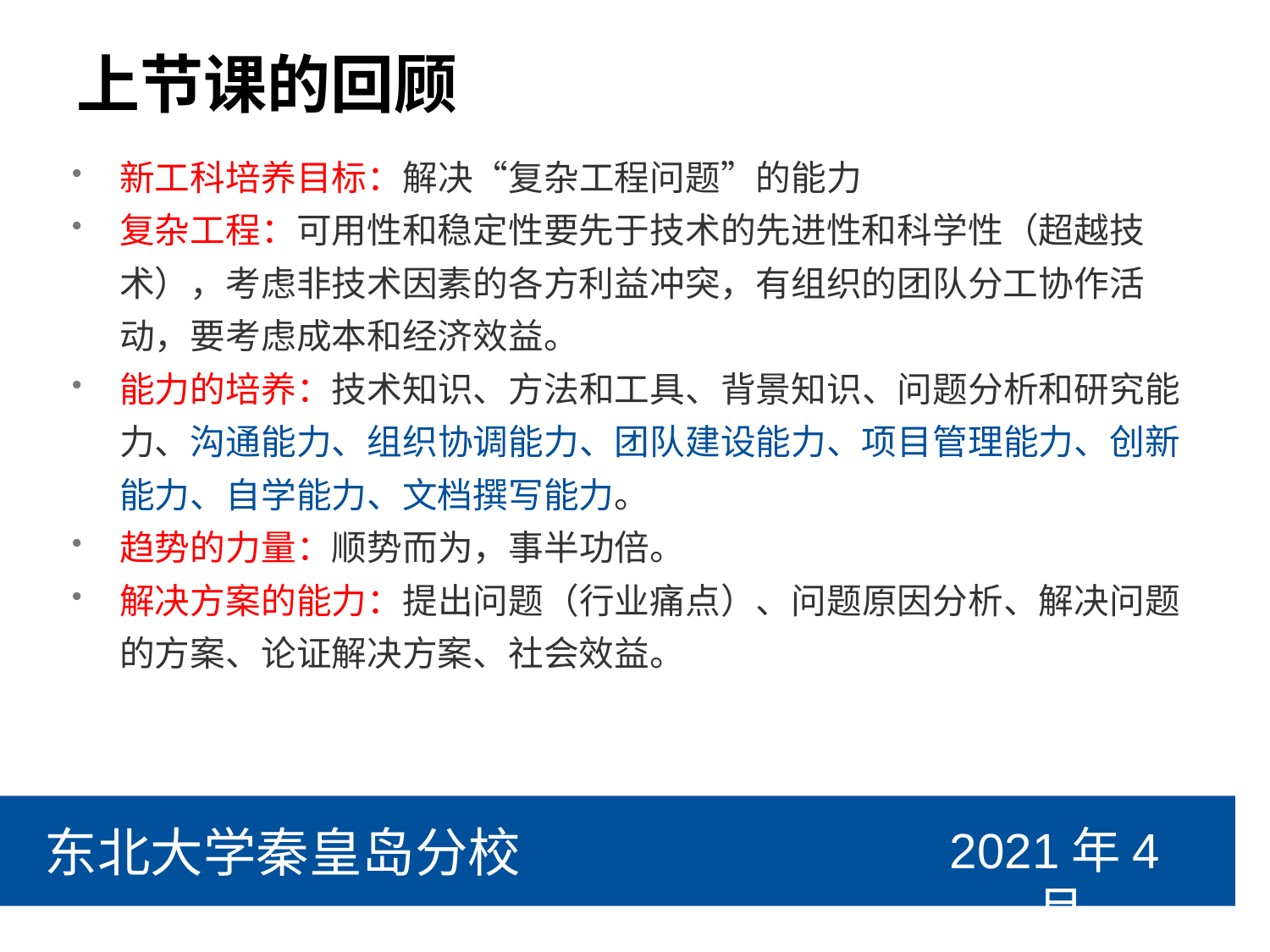

# 上节课的回顾
新工科培养目标：解决“复杂工程问题”的能力
复杂工程：可用性和稳定性要先于技术的先进性和科学性（超越技术），考虑非技术因素的各方利益冲突，有组织的团队分工协作活动，要考虑成本和经济效益。
能力的培养：技术知识、方法和工具、背景知识、问题分析和研究能力、沟通能力、组织协调能力、团队建设能力、项目管理能力、创新能力、自学能力、文档撰写能力。
趋势的力量：顺势而为，事半功倍。
解决方案的能力：提出问题（行业痛点）、问题原因分析、解决问题的方案、论证解决方案、社会效益。